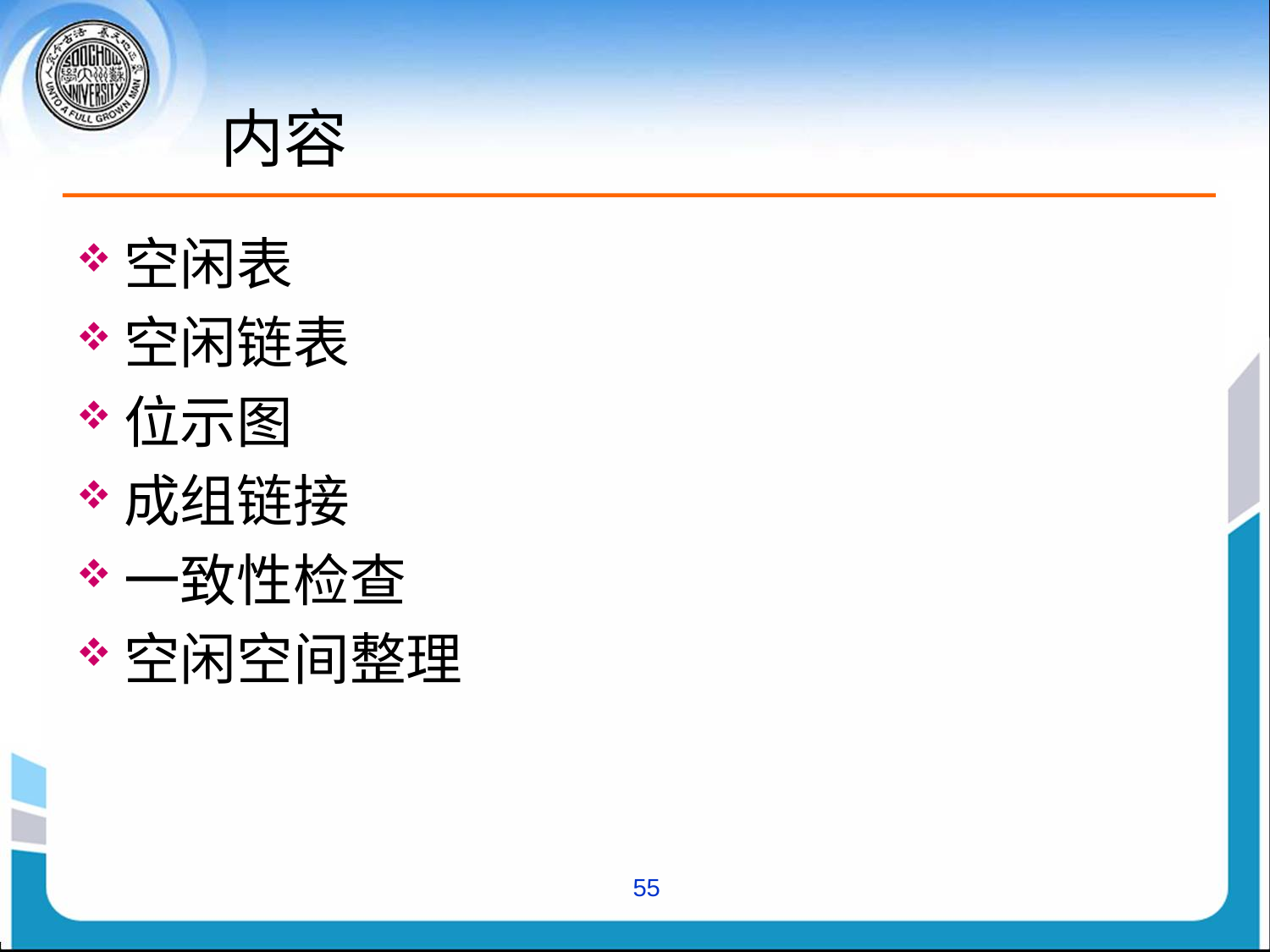

# 内容
空闲表
空闲链表
位示图
成组链接
一致性检查
空闲空间整理

55